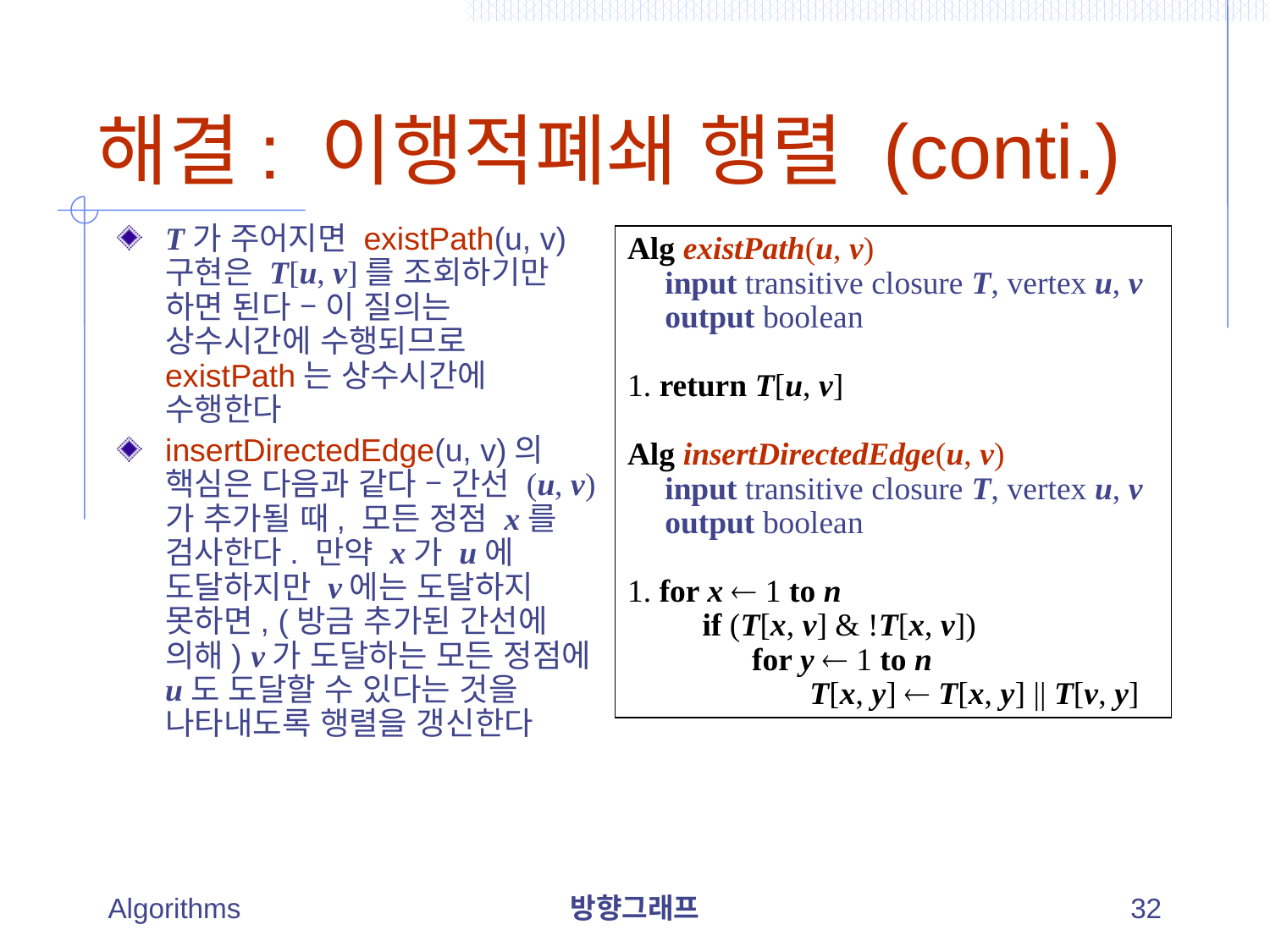

# 해결: 이행적폐쇄 행렬 (conti.)
T가 주어지면 existPath(u, v) 구현은 T[u, v]를 조회하기만 하면 된다 – 이 질의는 상수시간에 수행되므로 existPath는 상수시간에 수행한다
insertDirectedEdge(u, v)의 핵심은 다음과 같다 – 간선 (u, v)가 추가될 때, 모든 정점 x를 검사한다. 만약 x가 u에 도달하지만 v에는 도달하지 못하면, (방금 추가된 간선에 의해) v가 도달하는 모든 정점에 u도 도달할 수 있다는 것을 나타내도록 행렬을 갱신한다
Alg existPath(u, v)
	input transitive closure T, vertex u, v
	output boolean

1. return T[u, v]

Alg insertDirectedEdge(u, v)
	input transitive closure T, vertex u, v
	output boolean

1. for x ← 1 to n
		if (T[x, v] & !T[x, v])
			for y ← 1 to n
				 T[x, y] ← T[x, y] || T[v, y]
Algorithms
방향그래프
32